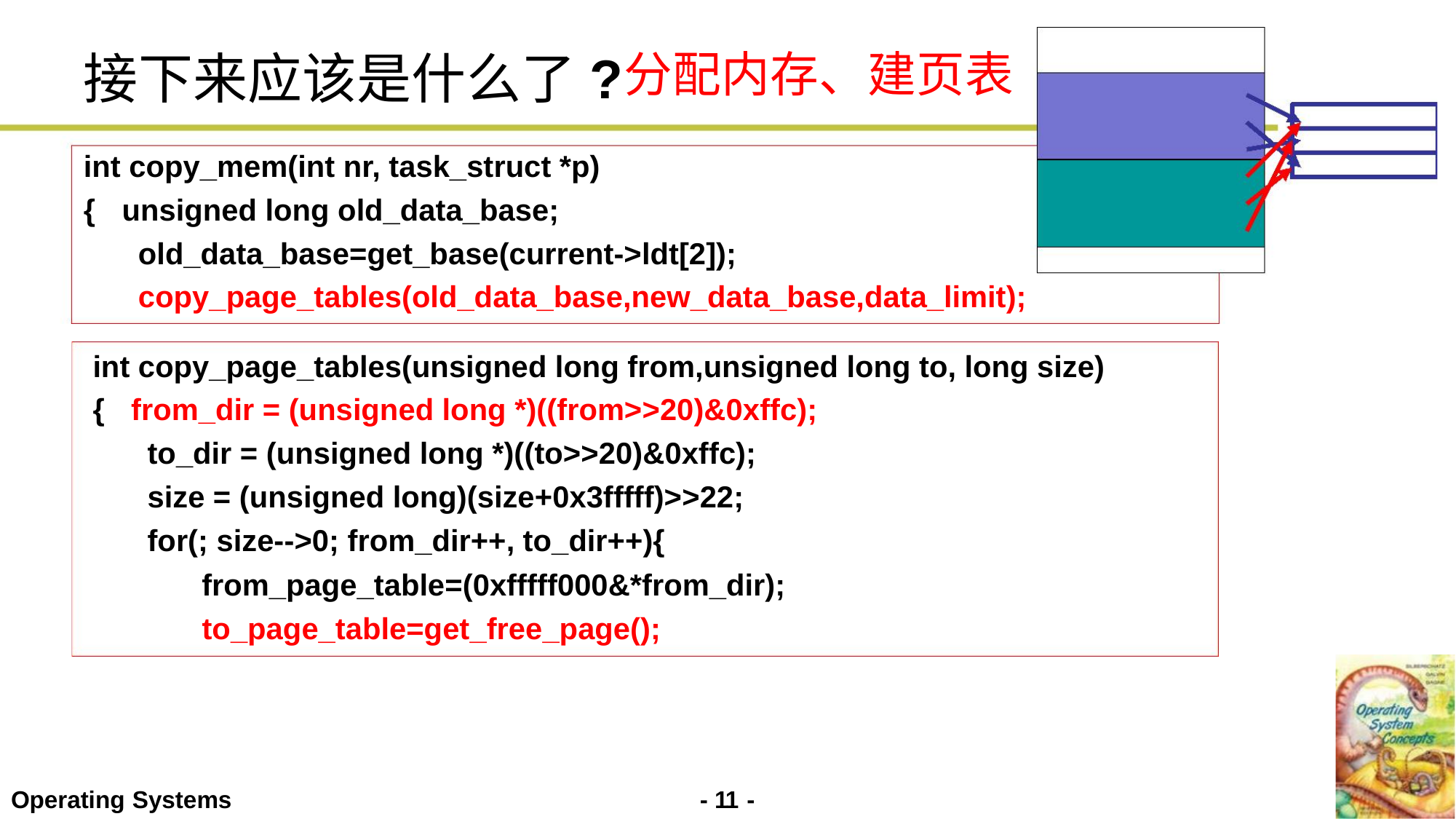

接下来应该是什么了?
分配内存、建页表
int copy_mem(int nr, task_struct *p)
{ unsigned long old_data_base;
old_data_base=get_base(current->ldt[2]);
copy_page_tables(old_data_base,new_data_base,data_limit);

int copy_page_tables(unsigned long from,unsigned long to, long size)
{ from_dir = (unsigned long *)((from>>20)&0xffc);
to_dir = (unsigned long *)((to>>20)&0xffc);
size = (unsigned long)(size+0x3fffff)>>22;
for(; size-->0; from_dir++, to_dir++){
from_page_table=(0xfffff000&*from_dir);
to_page_table=get_free_page();

- 11 -
Operating Systems